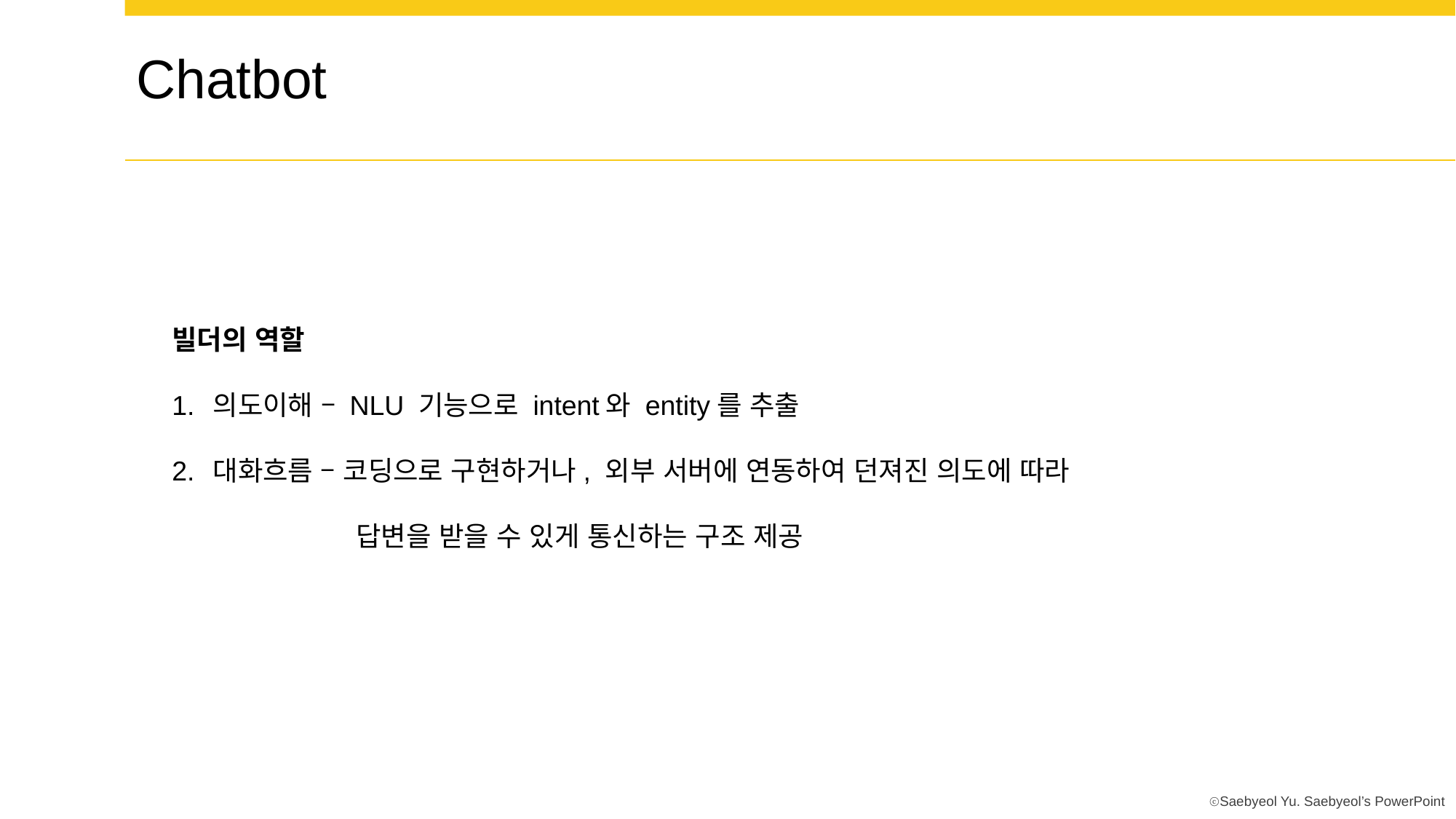

Chatbot
빌더의 역할
의도이해 – NLU 기능으로 intent와 entity를 추출
대화흐름 – 코딩으로 구현하거나, 외부 서버에 연동하여 던져진 의도에 따라
	         답변을 받을 수 있게 통신하는 구조 제공